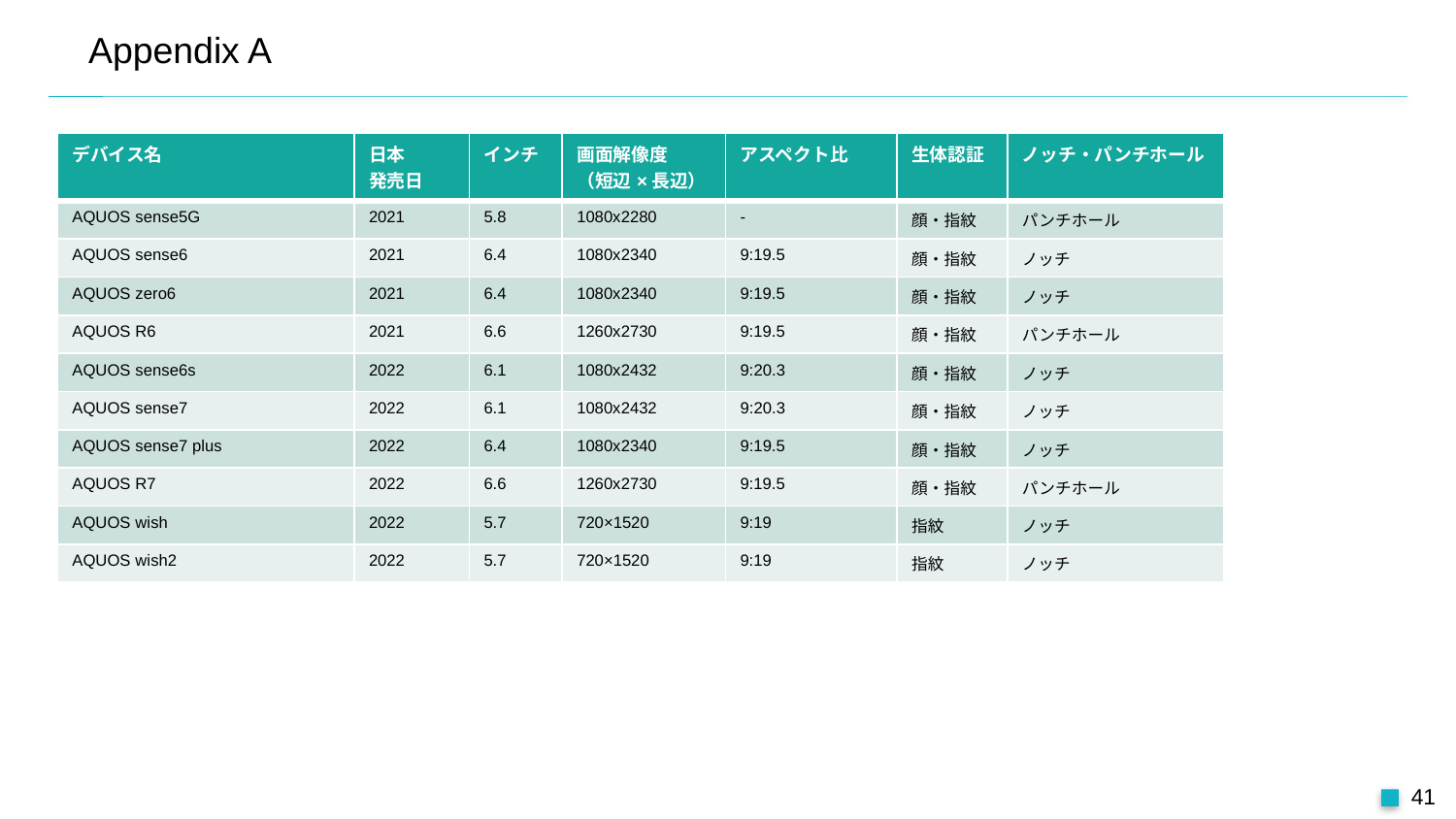

# Appendix A
| デバイス名 | 日本 発売日 | インチ | 画面解像度 （短辺×長辺） | アスペクト比 | 生体認証 | ノッチ・パンチホール |
| --- | --- | --- | --- | --- | --- | --- |
| AQUOS sense5G | 2021 | 5.8 | 1080x2280 | - | 顔・指紋 | パンチホール |
| AQUOS sense6 | 2021 | 6.4 | 1080x2340 | 9:19.5 | 顔・指紋 | ノッチ |
| AQUOS zero6 | 2021 | 6.4 | 1080x2340 | 9:19.5 | 顔・指紋 | ノッチ |
| AQUOS R6 | 2021 | 6.6 | 1260x2730 | 9:19.5 | 顔・指紋 | パンチホール |
| AQUOS sense6s | 2022 | 6.1 | 1080x2432 | 9:20.3 | 顔・指紋 | ノッチ |
| AQUOS sense7 | 2022 | 6.1 | 1080x2432 | 9:20.3 | 顔・指紋 | ノッチ |
| AQUOS sense7 plus | 2022 | 6.4 | 1080x2340 | 9:19.5 | 顔・指紋 | ノッチ |
| AQUOS R7 | 2022 | 6.6 | 1260x2730 | 9:19.5 | 顔・指紋 | パンチホール |
| AQUOS wish | 2022 | 5.7 | 720×1520 | 9:19 | 指紋 | ノッチ |
| AQUOS wish2 | 2022 | 5.7 | 720×1520 | 9:19 | 指紋 | ノッチ |